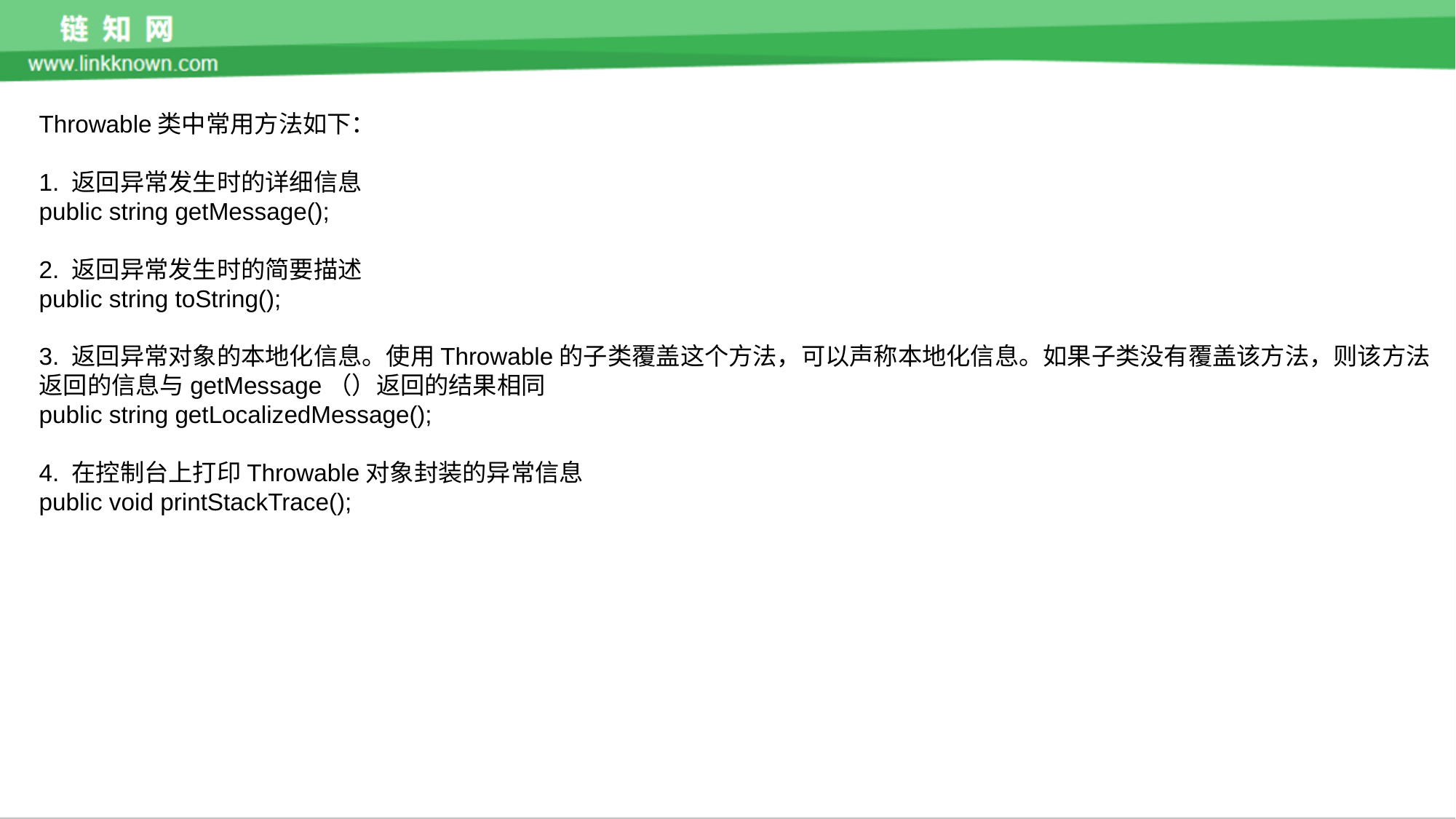

Throwable类中常用方法如下：

1. 返回异常发生时的详细信息
public string getMessage();

2. 返回异常发生时的简要描述
public string toString();

3. 返回异常对象的本地化信息。使用Throwable的子类覆盖这个方法，可以声称本地化信息。如果子类没有覆盖该方法，则该方法返回的信息与getMessage（）返回的结果相同
public string getLocalizedMessage();

4. 在控制台上打印Throwable对象封装的异常信息
public void printStackTrace();